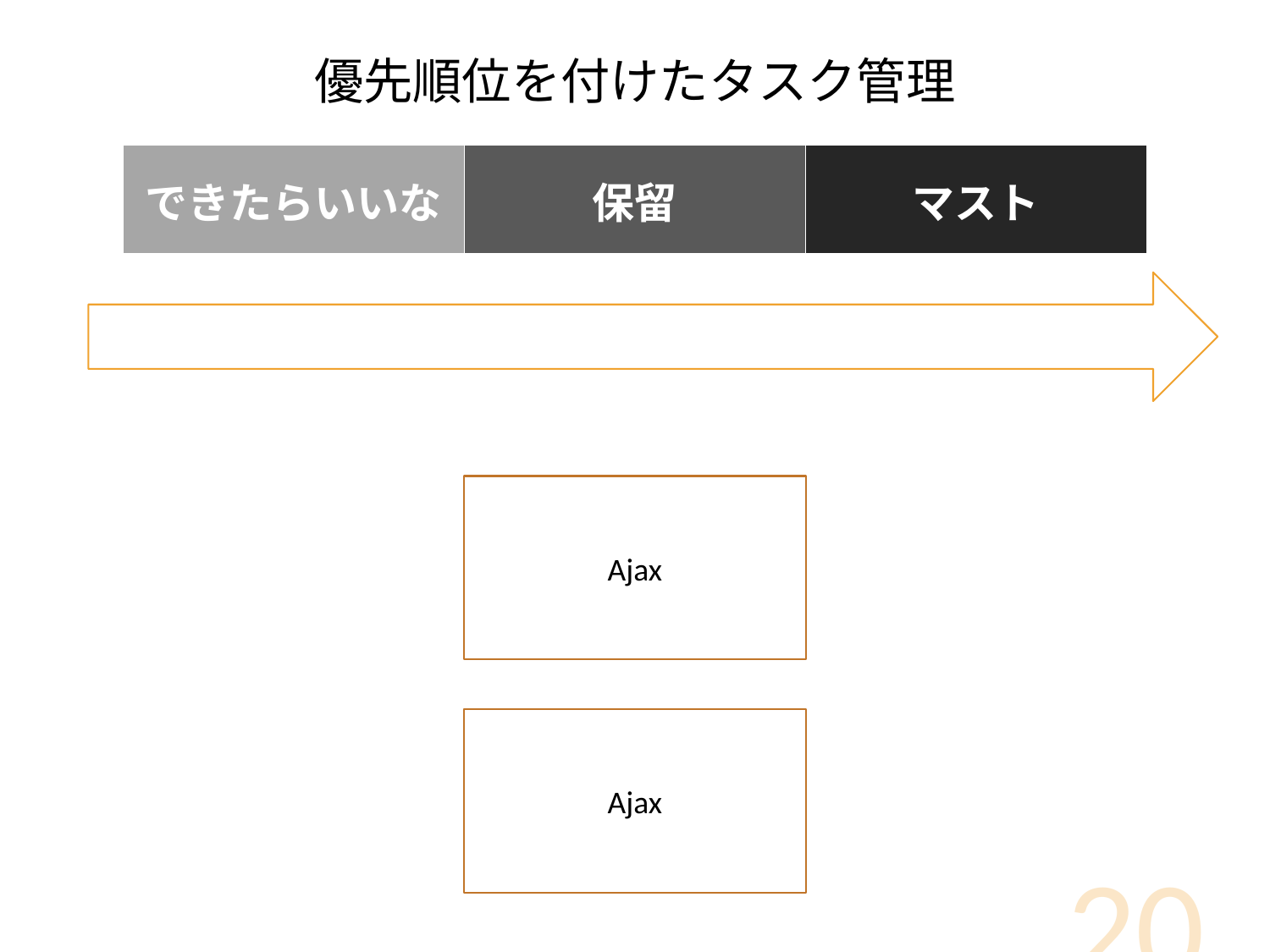

優先順位を付けたタスク管理
| できたらいいな | 保留 | マスト |
| --- | --- | --- |

Ajax
Ajax
20